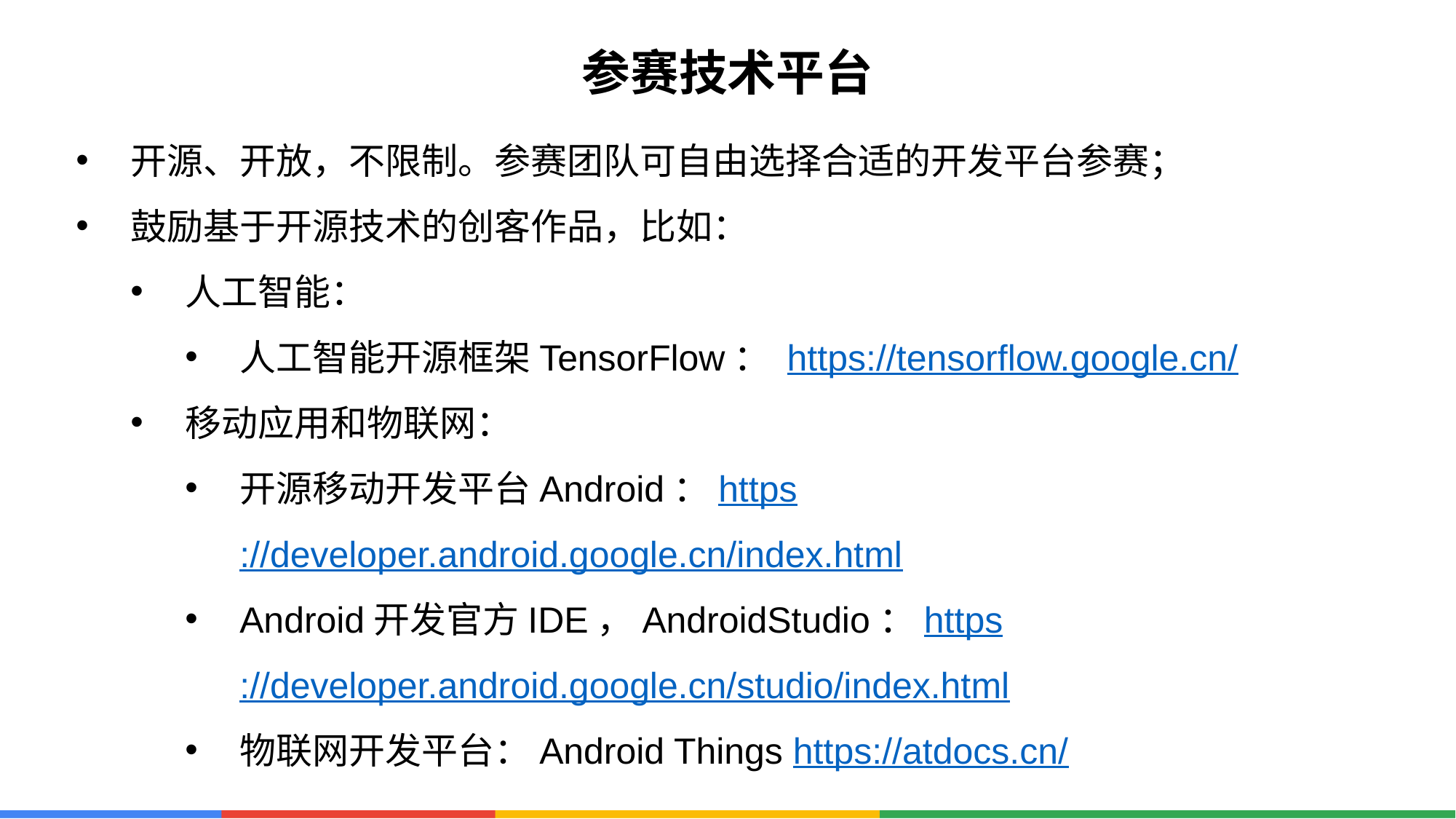

参赛技术平台
开源、开放，不限制。参赛团队可自由选择合适的开发平台参赛；
鼓励基于开源技术的创客作品，比如：
人工智能：
人工智能开源框架TensorFlow： https://tensorflow.google.cn/
移动应用和物联网：
开源移动开发平台Android：https://developer.android.google.cn/index.html
Android开发官方IDE，AndroidStudio：https://developer.android.google.cn/studio/index.html
物联网开发平台：Android Things https://atdocs.cn/